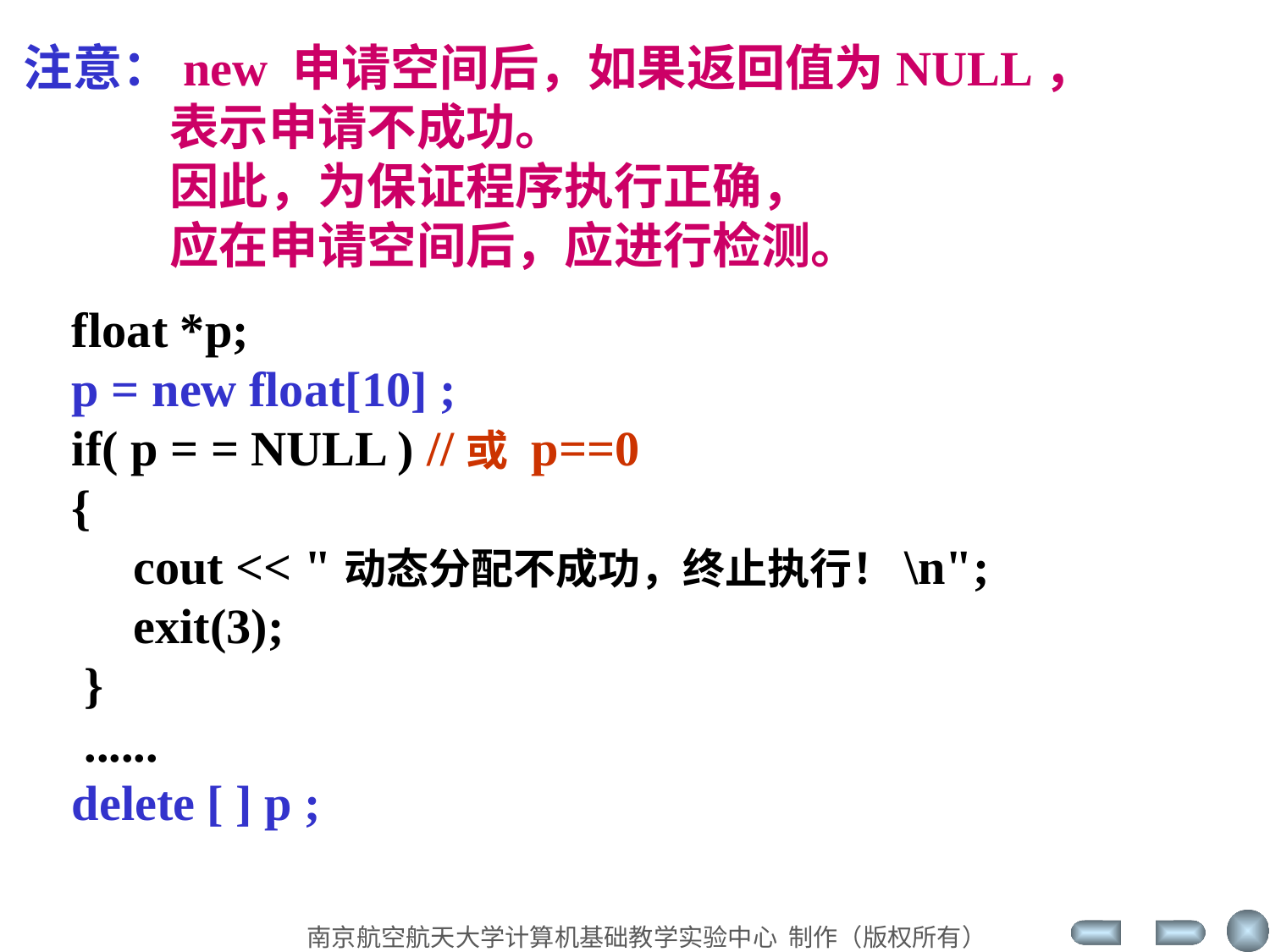

注意：new 申请空间后，如果返回值为NULL，
            表示申请不成功。
            因此，为保证程序执行正确，
            应在申请空间后，应进行检测。
float *p;
p = new float[10] ;
if( p = = NULL ) //或 p==0
{
     cout << "动态分配不成功，终止执行！\n";
     exit(3);
 }
 ......
delete [ ] p ;